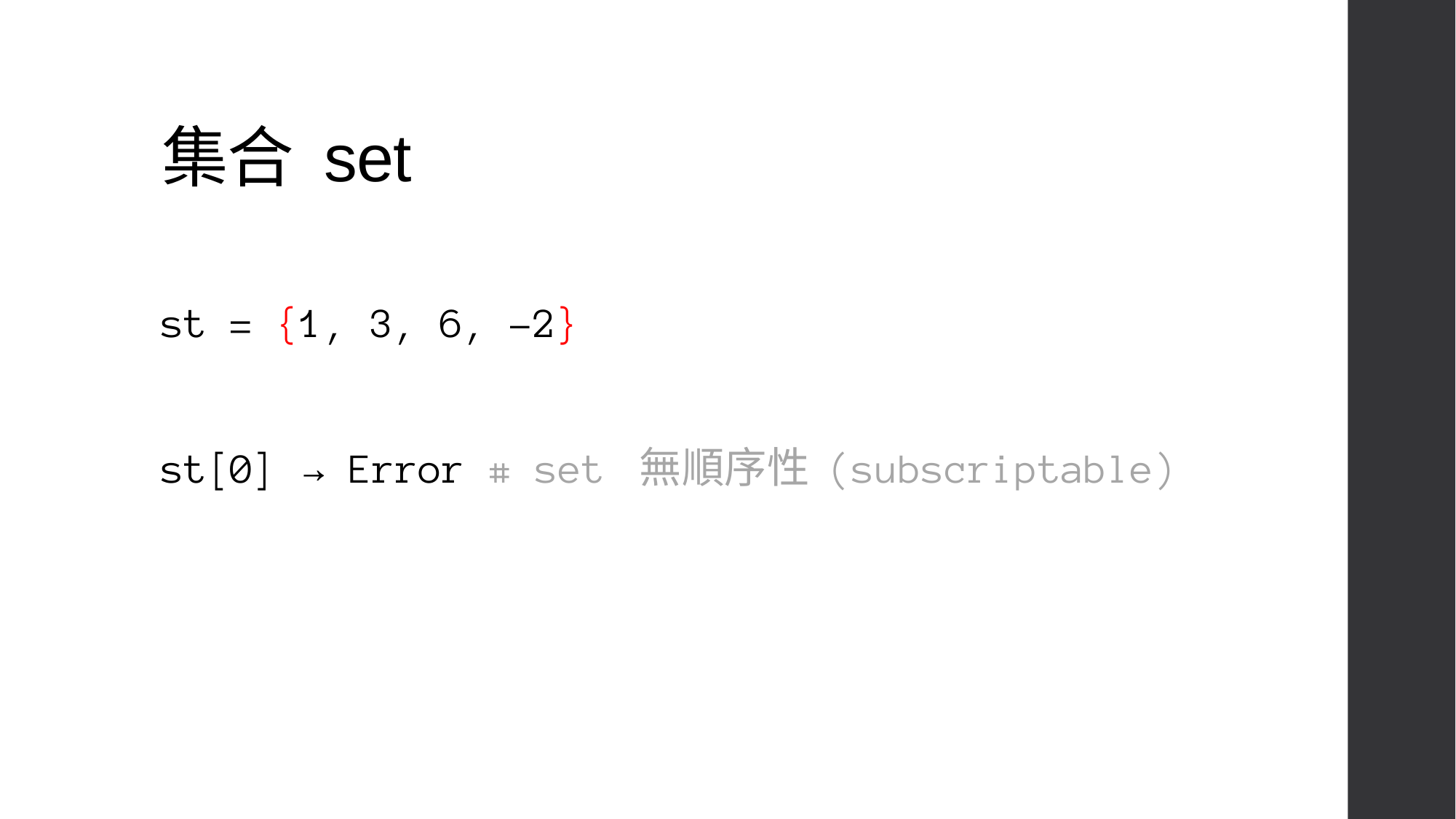

# 集合 set

st = {1, 3, 6, -2}

st[0] → Error # set 無順序性 (subscriptable)